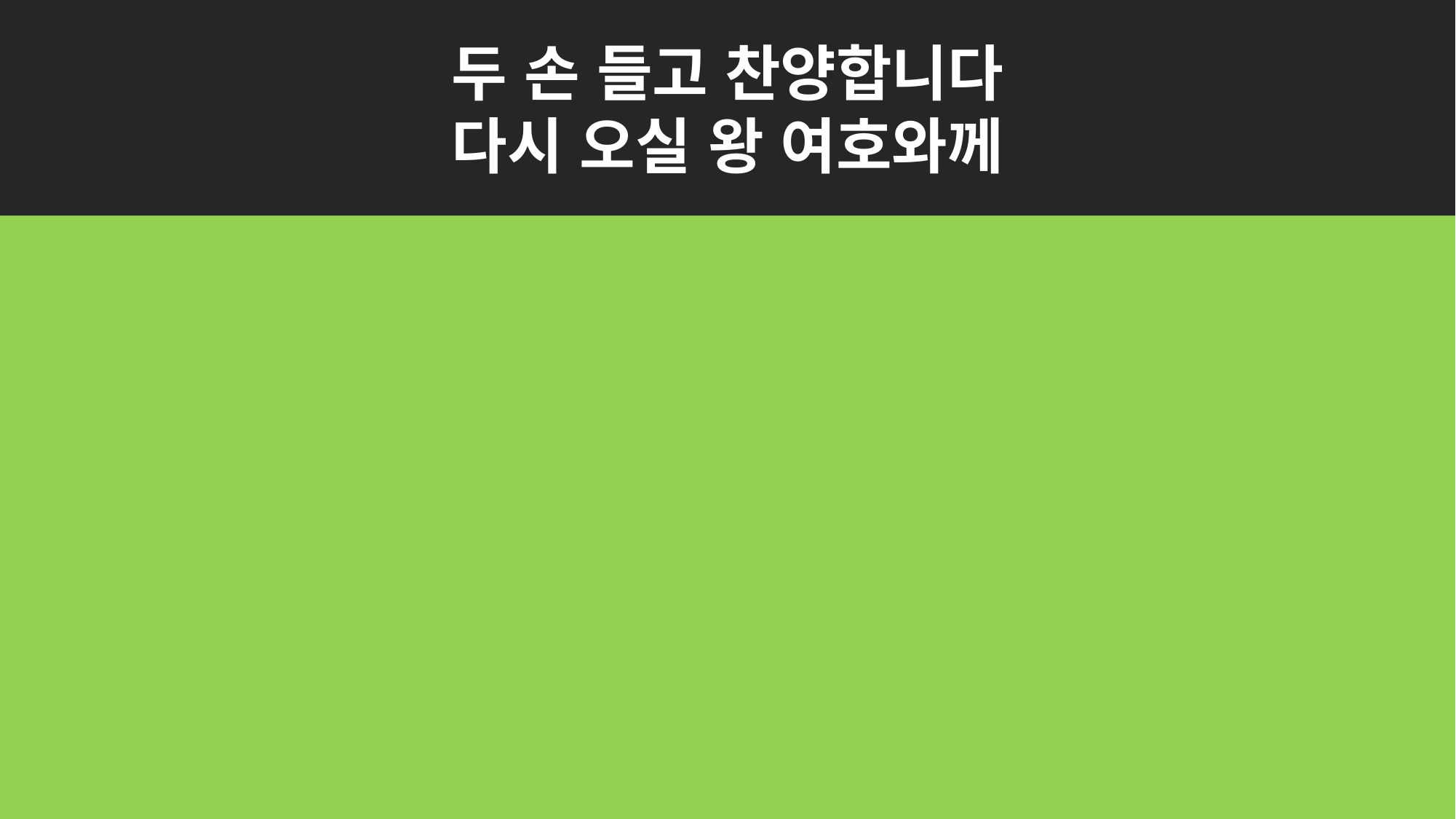

두 손 들고 찬양합니다
다시 오실 왕 여호와께